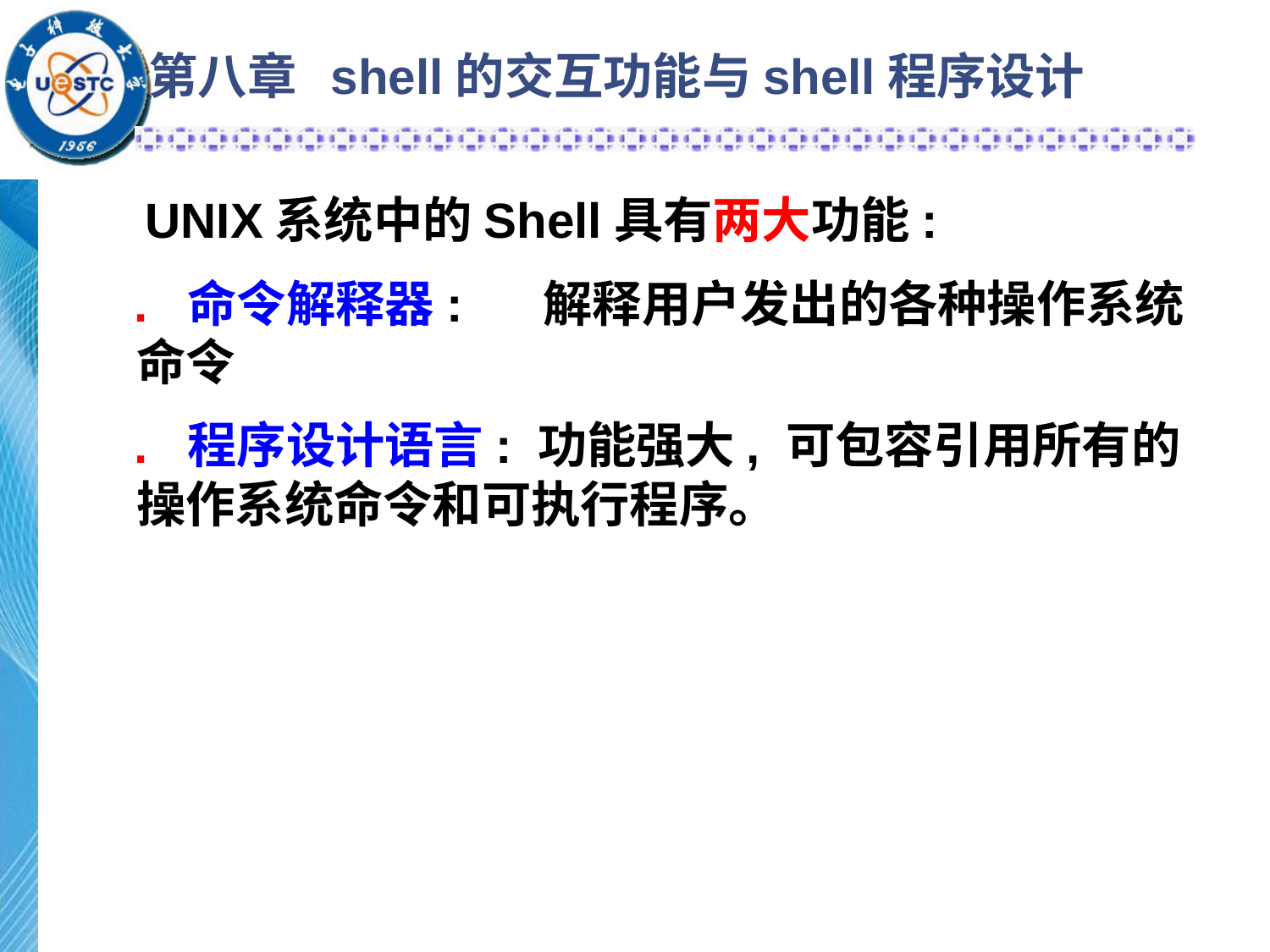

# 第八章  shell的交互功能与shell程序设计
       UNIX系统中的Shell具有两大功能:
      .  命令解释器:     解释用户发出的各种操作系统命令
      .  程序设计语言: 功能强大, 可包容引用所有的操作系统命令和可执行程序。